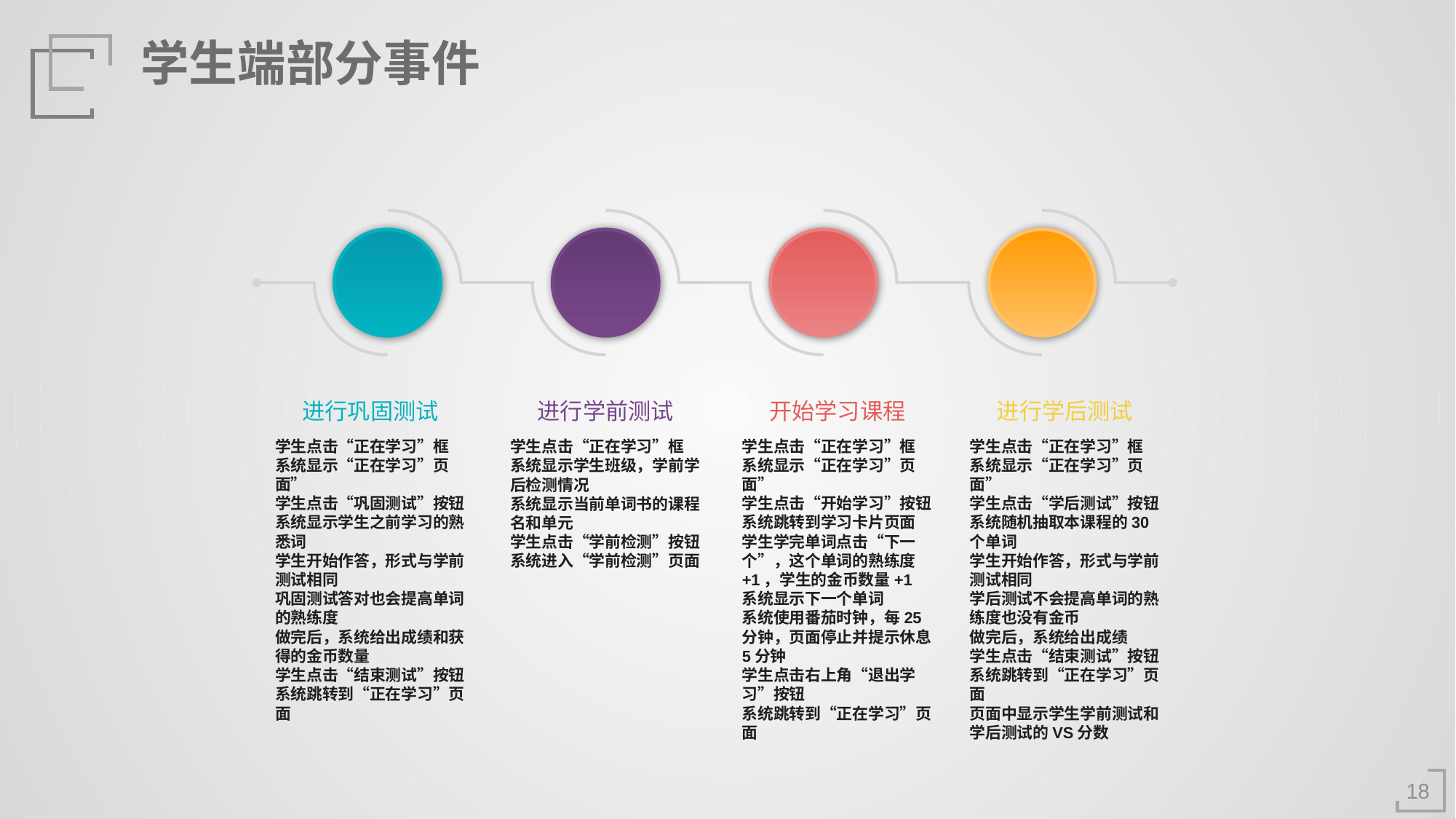

学生端部分事件

进行巩固测试
学生点击“正在学习”框
系统显示“正在学习”页面”
学生点击“巩固测试”按钮
系统显示学生之前学习的熟悉词
学生开始作答，形式与学前测试相同
巩固测试答对也会提高单词的熟练度
做完后，系统给出成绩和获得的金币数量
学生点击“结束测试”按钮
系统跳转到“正在学习”页面
开始学习课程
学生点击“正在学习”框
系统显示“正在学习”页面”
学生点击“开始学习”按钮
系统跳转到学习卡片页面
学生学完单词点击“下一个”，这个单词的熟练度+1，学生的金币数量+1
系统显示下一个单词
系统使用番茄时钟，每25分钟，页面停止并提示休息5分钟
学生点击右上角“退出学习”按钮
系统跳转到“正在学习”页面
进行学后测试
学生点击“正在学习”框
系统显示“正在学习”页面”
学生点击“学后测试”按钮
系统随机抽取本课程的30个单词
学生开始作答，形式与学前测试相同
学后测试不会提高单词的熟练度也没有金币
做完后，系统给出成绩
学生点击“结束测试”按钮
系统跳转到“正在学习”页面
页面中显示学生学前测试和学后测试的VS分数

进行学前测试
学生点击“正在学习”框
系统显示学生班级，学前学后检测情况
系统显示当前单词书的课程名和单元
学生点击“学前检测”按钮
系统进入“学前检测”页面